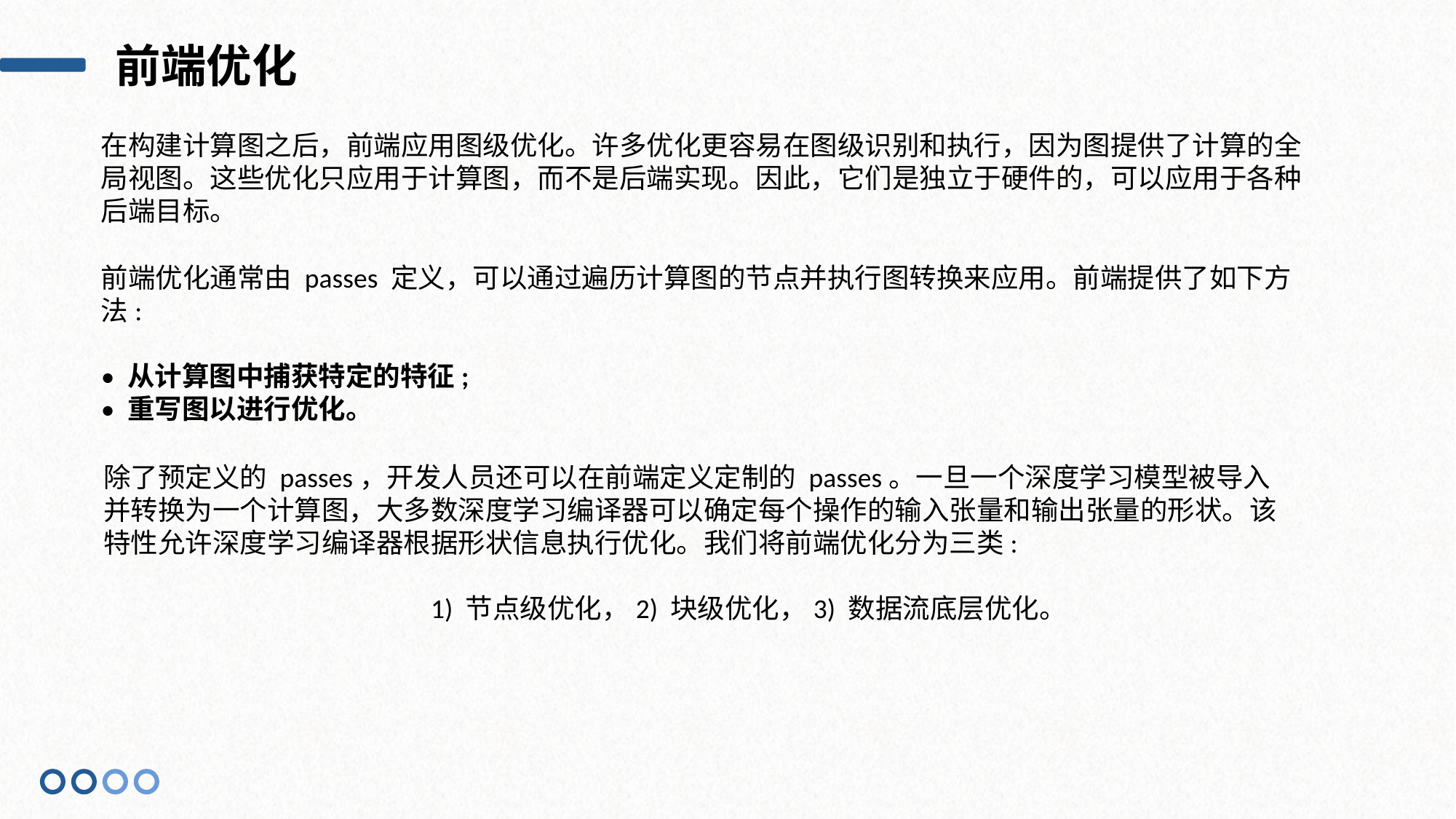

前端优化

在构建计算图之后，前端应用图级优化。许多优化更容易在图级识别和执行，因为图提供了计算的全局视图。这些优化只应用于计算图，而不是后端实现。因此，它们是独立于硬件的，可以应用于各种后端目标。
前端优化通常由 passes 定义，可以通过遍历计算图的节点并执行图转换来应用。前端提供了如下方法:

• 从计算图中捕获特定的特征;
• 重写图以进行优化。
除了预定义的 passes，开发人员还可以在前端定义定制的 passes。一旦一个深度学习模型被导入并转换为一个计算图，大多数深度学习编译器可以确定每个操作的输入张量和输出张量的形状。该特性允许深度学习编译器根据形状信息执行优化。我们将前端优化分为三类:

1) 节点级优化，2) 块级优化，3) 数据流底层优化。